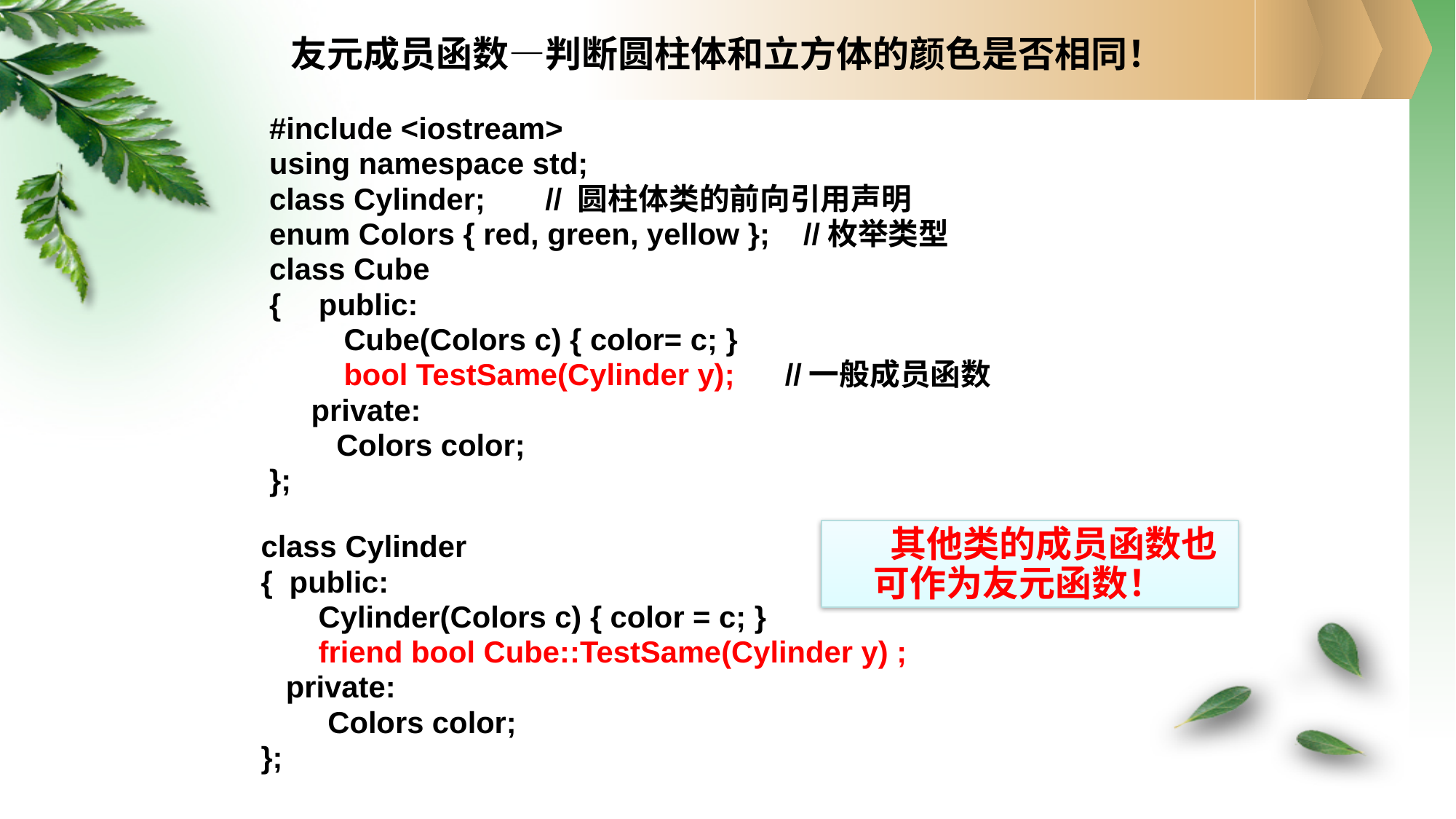

# 友元成员函数—判断圆柱体和立方体的颜色是否相同！
#include <iostream>
using namespace std;
class Cylinder; 	  // 圆柱体类的前向引用声明
enum Colors { red, green, yellow };    //枚举类型
class Cube
{	 public:
	    Cube(Colors c) { color= c; }
	    bool TestSame(Cylinder y);      //一般成员函数
     private:
        Colors color;
};
      其他类的成员函数也可作为友元函数！

class Cylinder
{  public:
	  Cylinder(Colors c) { color = c; }
	  friend bool Cube::TestSame(Cylinder y) ;
   private:
        Colors color;
};